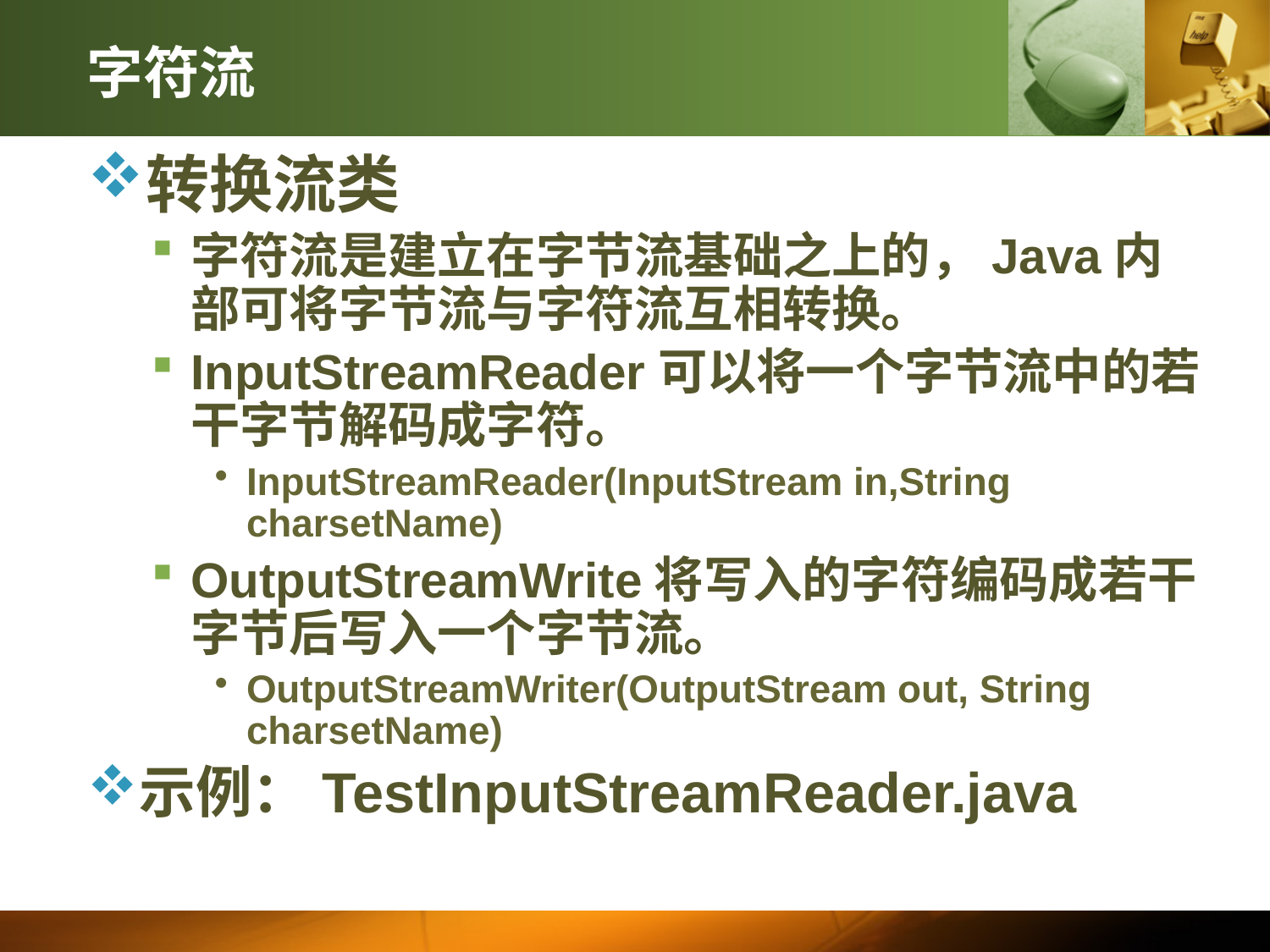

# 字符流
转换流类
字符流是建立在字节流基础之上的，Java内部可将字节流与字符流互相转换。
InputStreamReader可以将一个字节流中的若干字节解码成字符。
InputStreamReader(InputStream in,String charsetName)
OutputStreamWrite将写入的字符编码成若干字节后写入一个字节流。
OutputStreamWriter(OutputStream out, String charsetName)
示例：TestInputStreamReader.java